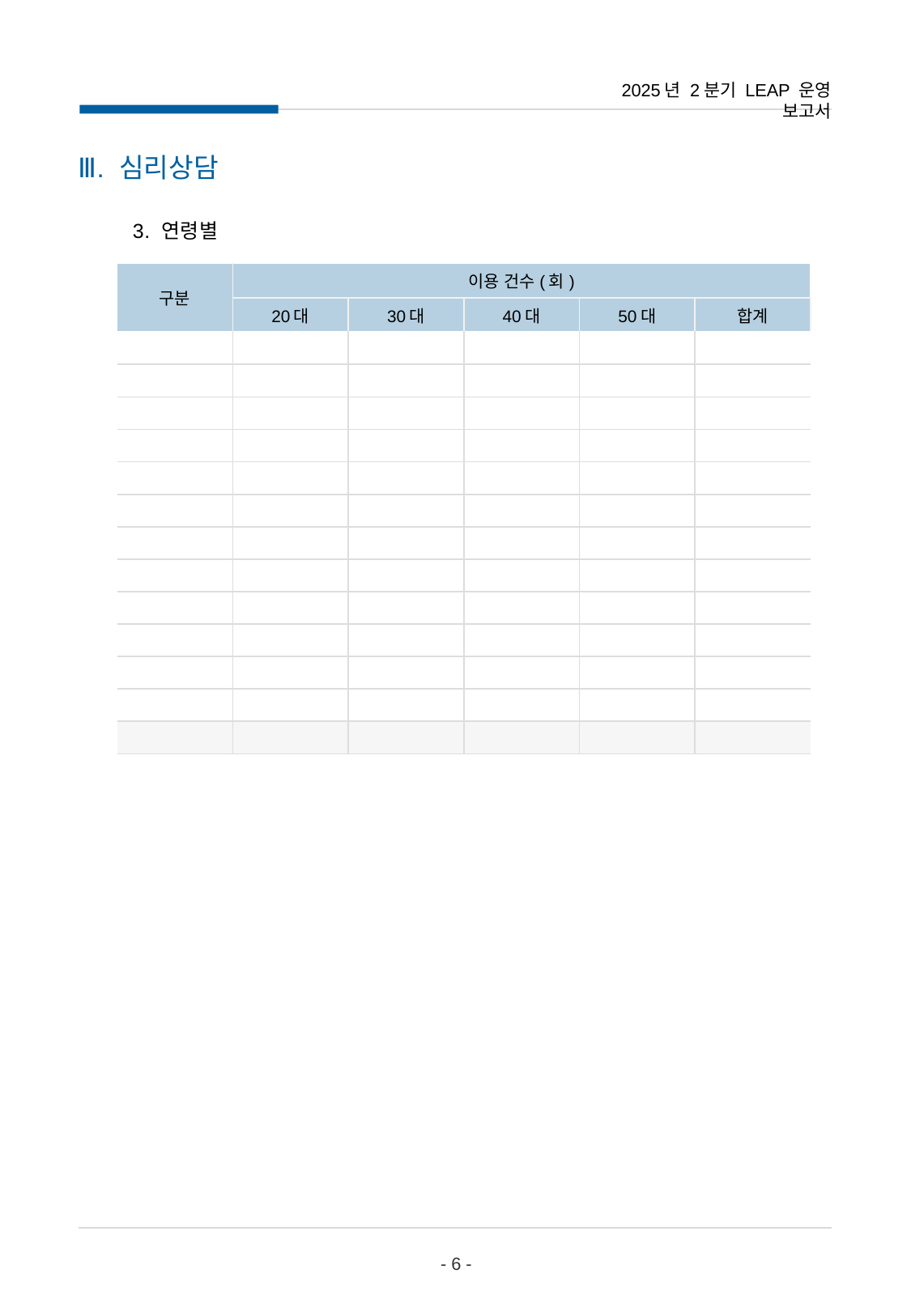

2025년 2분기 LEAP 운영 보고서

Ⅲ. 심리상담
 3. 연령별
| 구분 | 이용 건수(회) |  |  |  |  |
| --- | --- | --- | --- | --- | --- |
|  | 20대 | 30대 | 40대 | 50대 | 합계 |
|  |  |  |  |  |  |
|  |  |  |  |  |  |
|  |  |  |  |  |  |
|  |  |  |  |  |  |
|  |  |  |  |  |  |
|  |  |  |  |  |  |
|  |  |  |  |  |  |
|  |  |  |  |  |  |
|  |  |  |  |  |  |
|  |  |  |  |  |  |
|  |  |  |  |  |  |
|  |  |  |  |  |  |
|  |  |  |  |  |  |

- 6 -